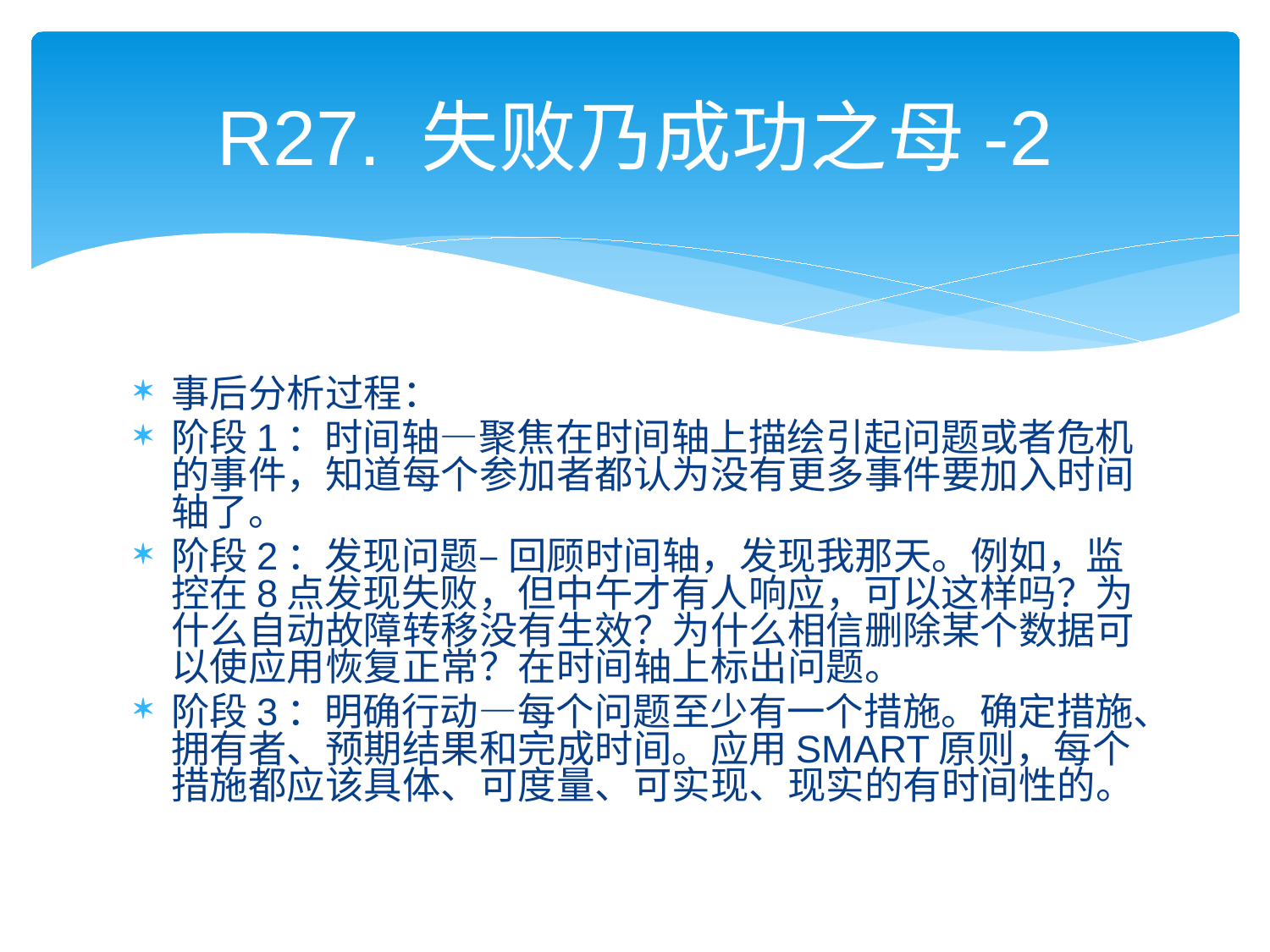

# R27. 失败乃成功之母-2
事后分析过程：
阶段1：时间轴—聚焦在时间轴上描绘引起问题或者危机的事件，知道每个参加者都认为没有更多事件要加入时间轴了。
阶段2：发现问题– 回顾时间轴，发现我那天。例如，监控在8点发现失败，但中午才有人响应，可以这样吗？为什么自动故障转移没有生效？为什么相信删除某个数据可以使应用恢复正常？在时间轴上标出问题。
阶段3：明确行动—每个问题至少有一个措施。确定措施、拥有者、预期结果和完成时间。应用SMART原则，每个措施都应该具体、可度量、可实现、现实的有时间性的。